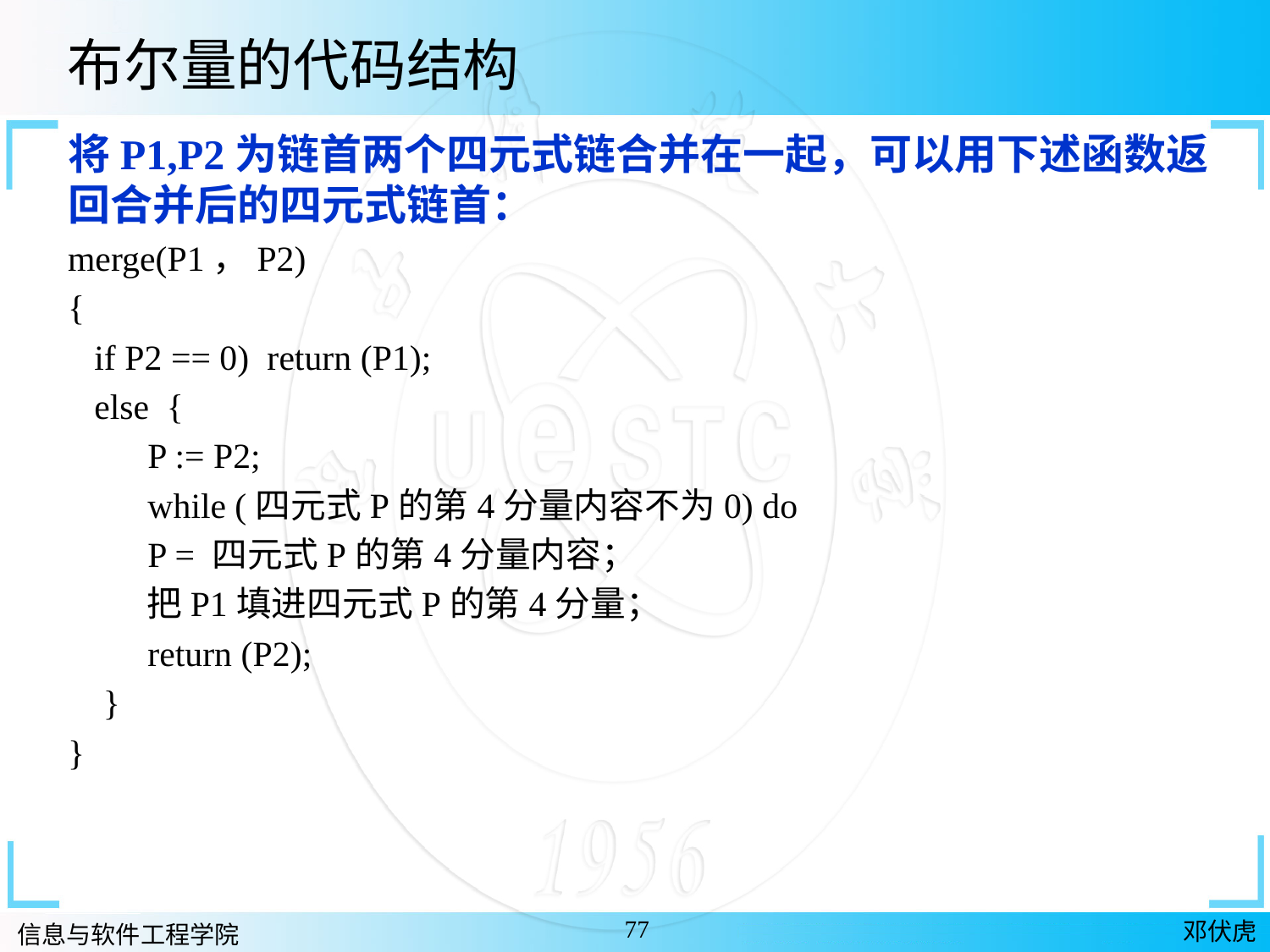

布尔量的代码结构
将P1,P2为链首两个四元式链合并在一起，可以用下述函数返回合并后的四元式链首：
merge(P1，P2)
{
   if P2 == 0)  return (P1);
   else  {
         P := P2;
         while (四元式P的第4分量内容不为0) do
         P = 四元式P的第4分量内容；
         把P1填进四元式P的第4分量；
         return (P2);
    }
}

77
邓伏虎
信息与软件工程学院